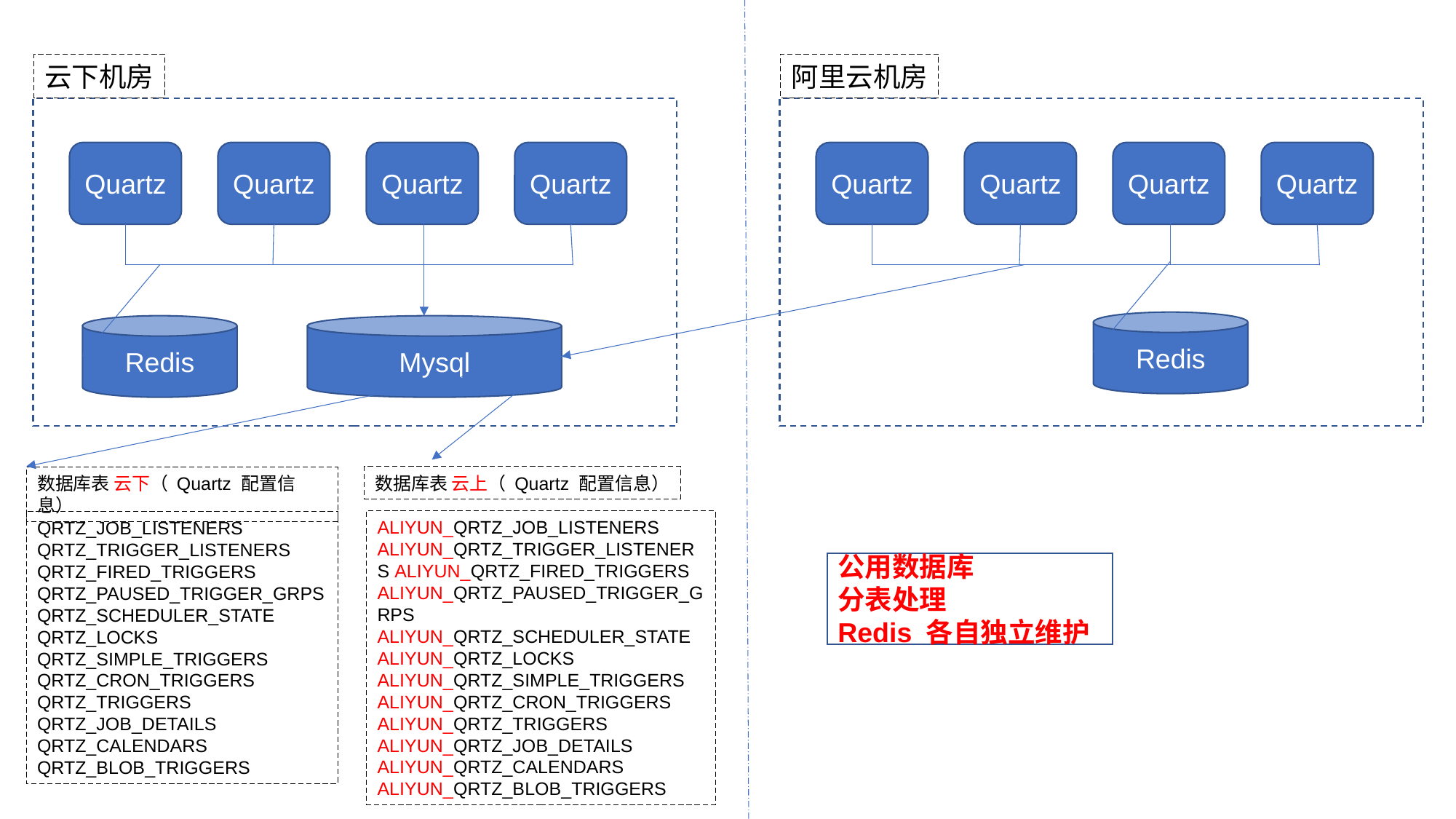

云下机房

阿里云机房

Quartz
Quartz
Quartz
Quartz
Quartz
Quartz
Quartz
Quartz
Redis
Redis
Mysql
数据库表 云上（ Quartz 配置信息）
ALIYUN_QRTZ_JOB_LISTENERS
ALIYUN_QRTZ_TRIGGER_LISTENERS ALIYUN_QRTZ_FIRED_TRIGGERS
ALIYUN_QRTZ_PAUSED_TRIGGER_GRPS
ALIYUN_QRTZ_SCHEDULER_STATE
ALIYUN_QRTZ_LOCKS
ALIYUN_QRTZ_SIMPLE_TRIGGERS
ALIYUN_QRTZ_CRON_TRIGGERS
ALIYUN_QRTZ_TRIGGERS
ALIYUN_QRTZ_JOB_DETAILS
ALIYUN_QRTZ_CALENDARS
ALIYUN_QRTZ_BLOB_TRIGGERS
数据库表 云下（ Quartz 配置信息）
QRTZ_JOB_LISTENERS
QRTZ_TRIGGER_LISTENERS
QRTZ_FIRED_TRIGGERS
QRTZ_PAUSED_TRIGGER_GRPS
QRTZ_SCHEDULER_STATE
QRTZ_LOCKS
QRTZ_SIMPLE_TRIGGERS
QRTZ_CRON_TRIGGERS
QRTZ_TRIGGERS
QRTZ_JOB_DETAILS
QRTZ_CALENDARS
QRTZ_BLOB_TRIGGERS
公用数据库
分表处理
Redis 各自独立维护